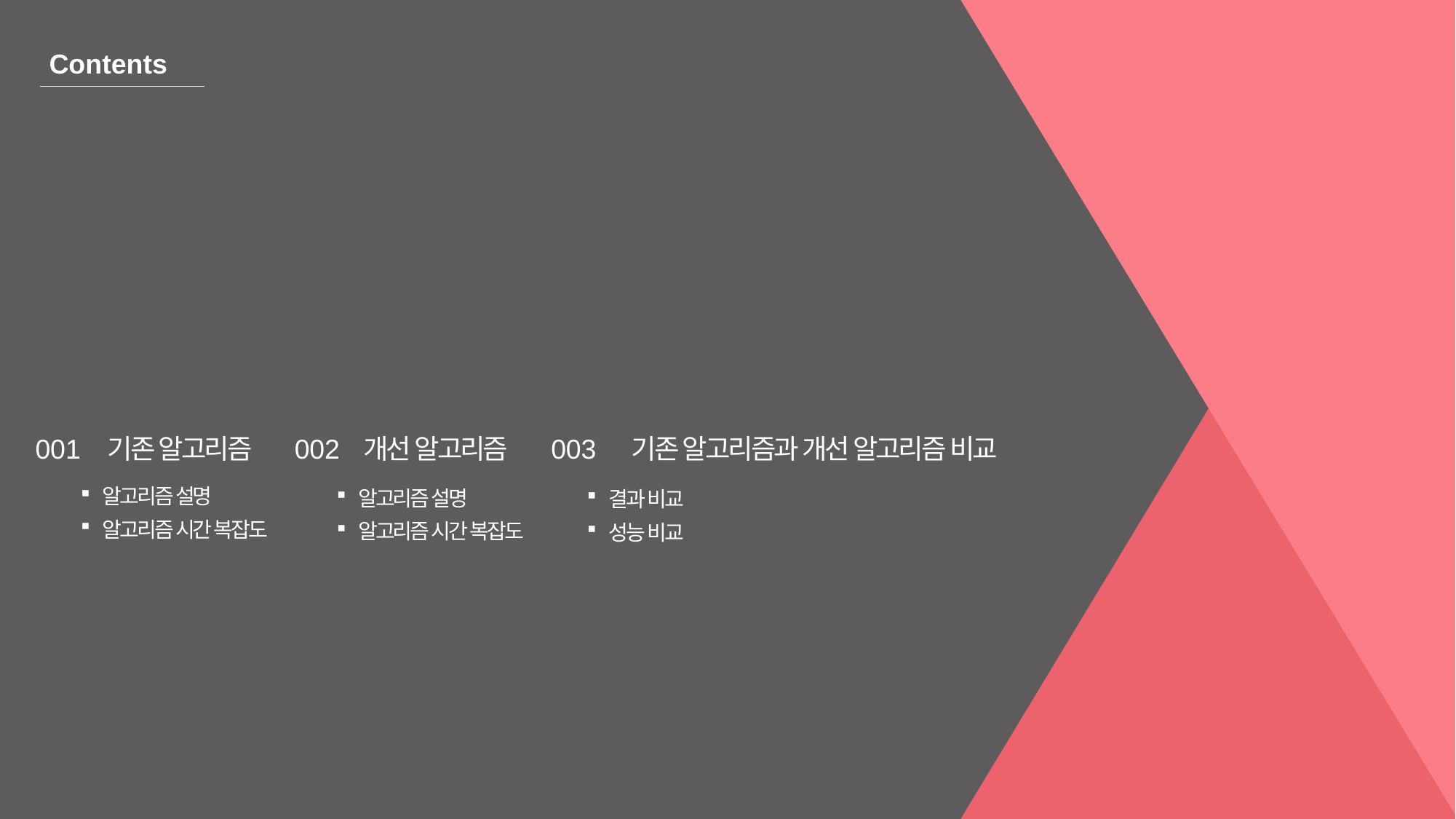

Contents
001
기존 알고리즘
002
개선 알고리즘
003
기존 알고리즘과 개선 알고리즘 비교
알고리즘 설명
알고리즘 시간 복잡도
알고리즘 설명
알고리즘 시간 복잡도
결과 비교
성능 비교